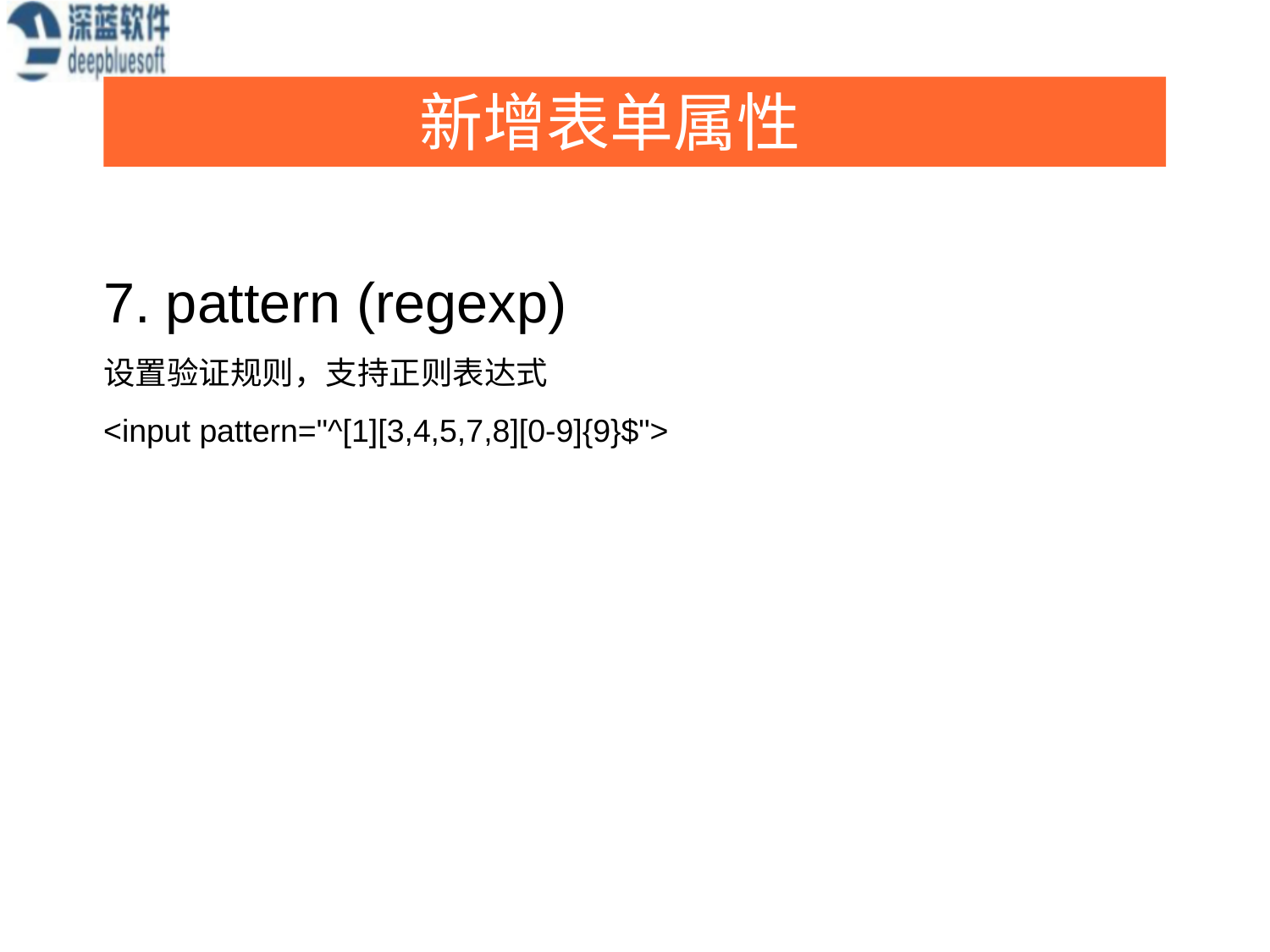

新增表单属性

7. pattern (regexp)
设置验证规则，支持正则表达式
<input pattern="^[1][3,4,5,7,8][0-9]{9}$">